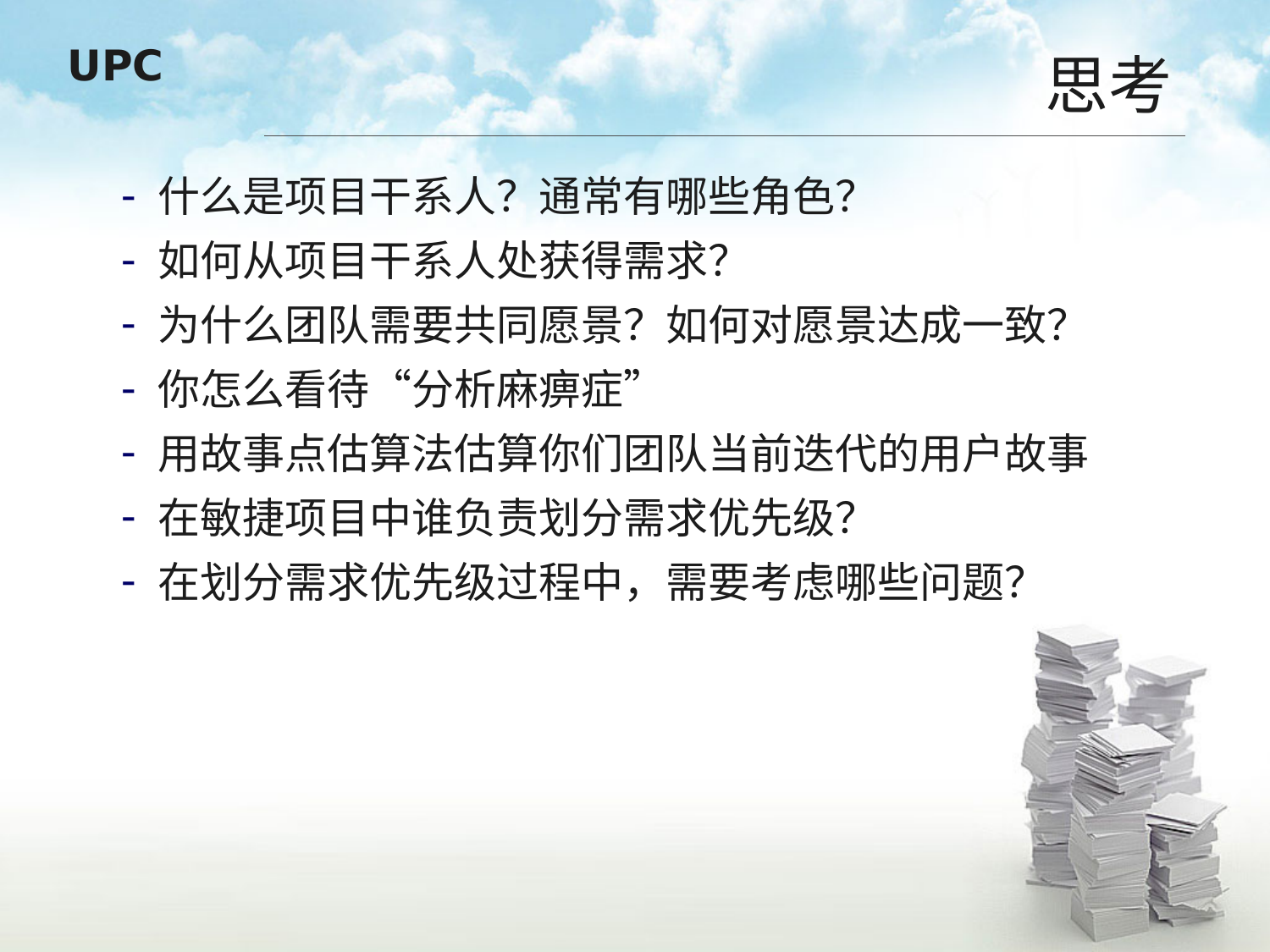

# 思考
什么是项目干系人？通常有哪些角色？
如何从项目干系人处获得需求？
为什么团队需要共同愿景？如何对愿景达成一致？
你怎么看待“分析麻痹症”
用故事点估算法估算你们团队当前迭代的用户故事
在敏捷项目中谁负责划分需求优先级？
在划分需求优先级过程中，需要考虑哪些问题？